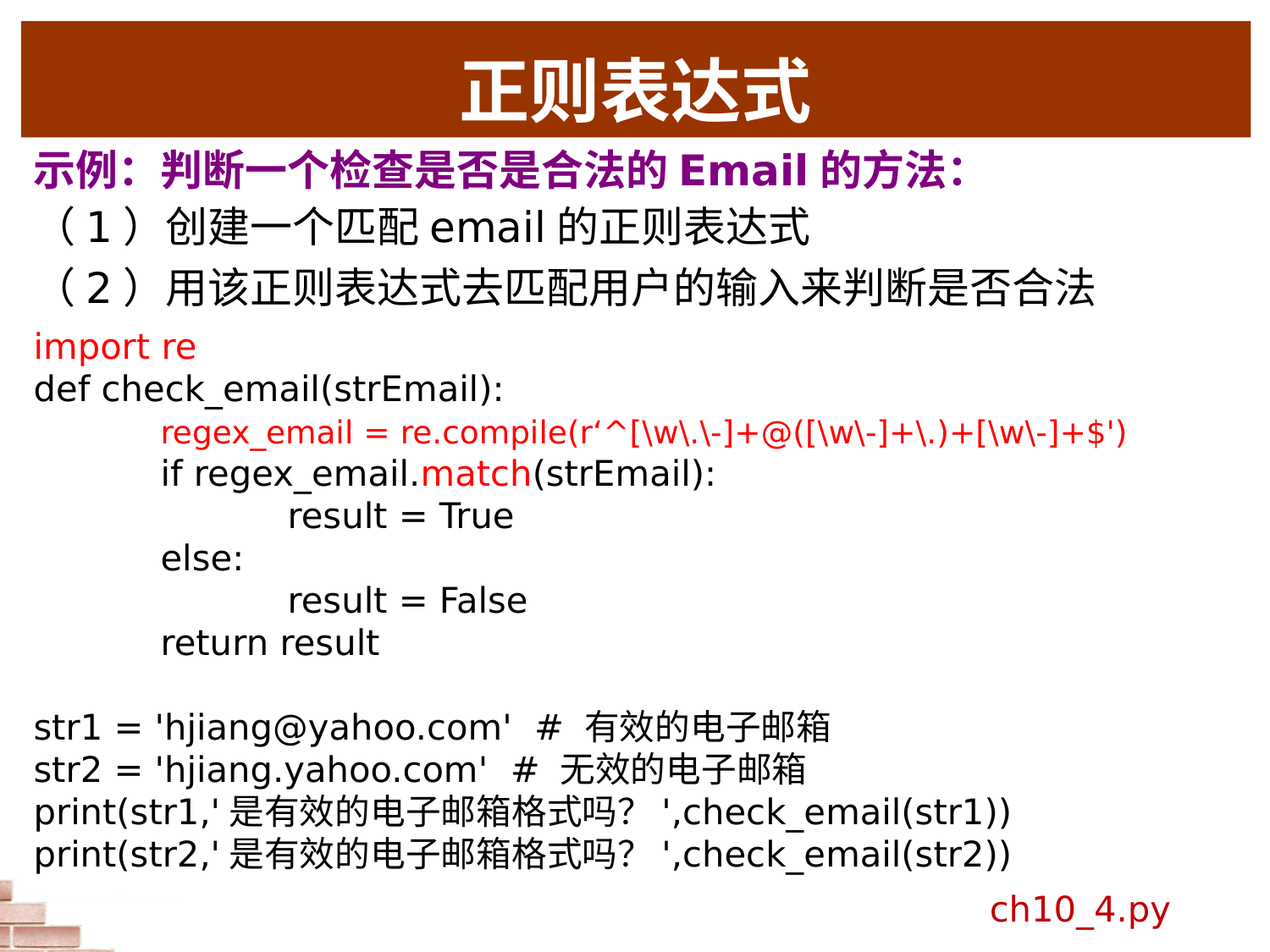

# 正则表达式
示例：判断一个检查是否是合法的Email的方法：
（1）创建一个匹配email的正则表达式
（2）用该正则表达式去匹配用户的输入来判断是否合法
import re
def check_email(strEmail):
	regex_email = re.compile(r‘^[\w\.\-]+@([\w\-]+\.)+[\w\-]+$')
	if regex_email.match(strEmail):
		result = True
	else:
		result = False
	return result

str1 = 'hjiang@yahoo.com'  # 有效的电子邮箱
str2 = 'hjiang.yahoo.com'  # 无效的电子邮箱
print(str1,'是有效的电子邮箱格式吗？',check_email(str1))
print(str2,'是有效的电子邮箱格式吗？',check_email(str2))
ch10_4.py